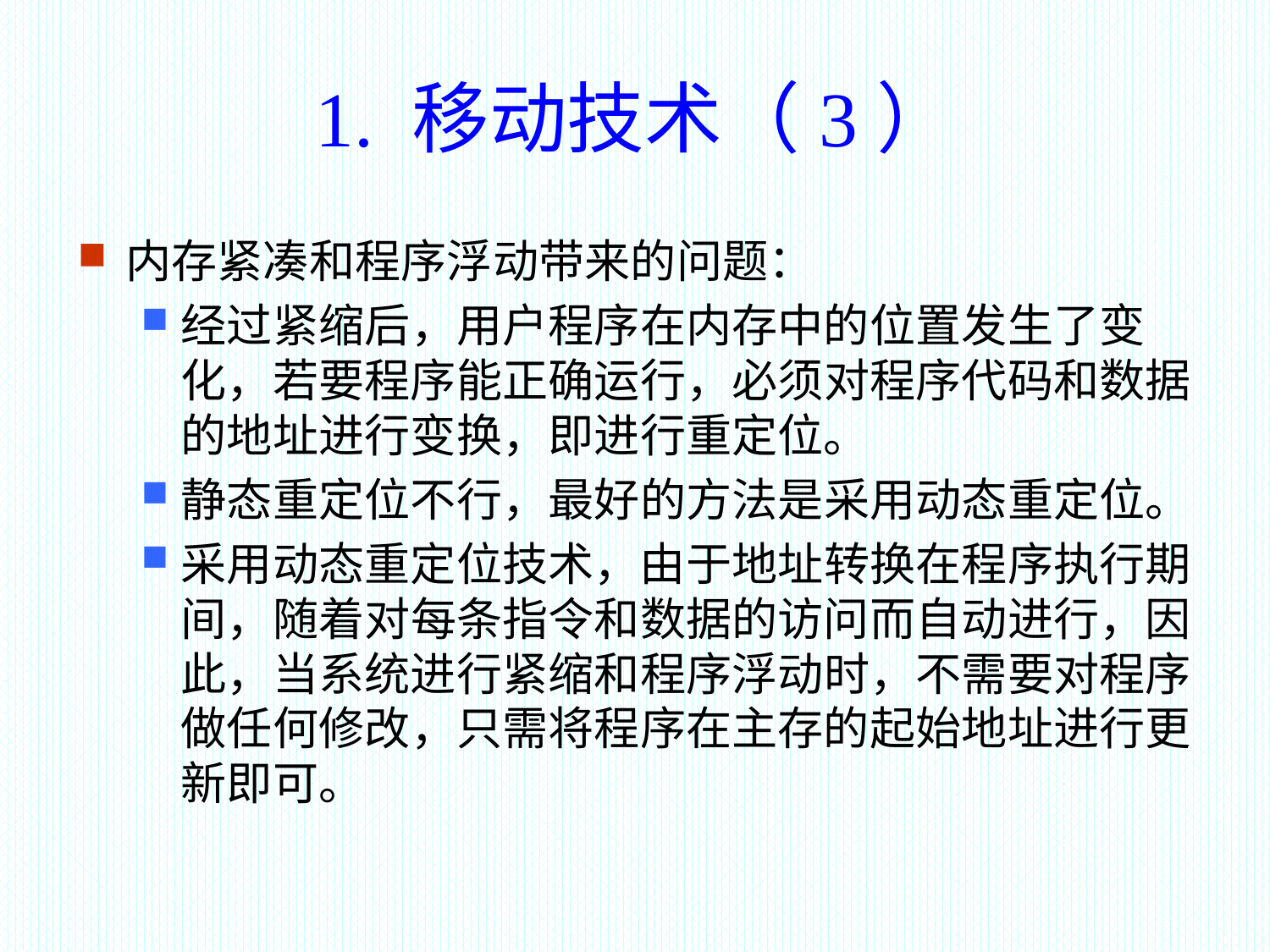

# 1. 移动技术（3）
内存紧凑和程序浮动带来的问题：
经过紧缩后，用户程序在内存中的位置发生了变化，若要程序能正确运行，必须对程序代码和数据的地址进行变换，即进行重定位。
静态重定位不行，最好的方法是采用动态重定位。
采用动态重定位技术，由于地址转换在程序执行期间，随着对每条指令和数据的访问而自动进行，因此，当系统进行紧缩和程序浮动时，不需要对程序做任何修改，只需将程序在主存的起始地址进行更新即可。